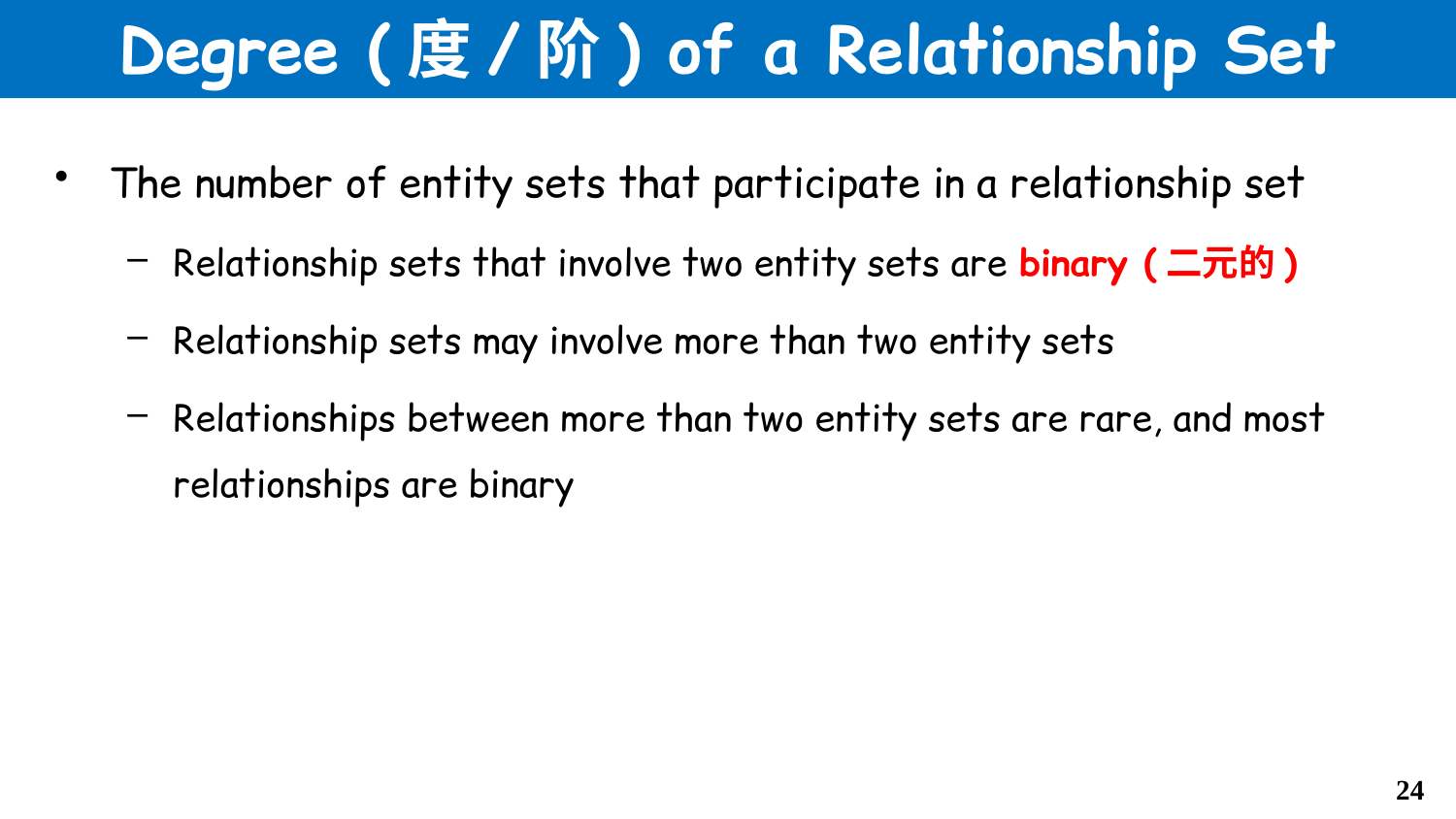

# Degree (度/阶) of a Relationship Set
The number of entity sets that participate in a relationship set
Relationship sets that involve two entity sets are binary (二元的)
Relationship sets may involve more than two entity sets
Relationships between more than two entity sets are rare, and most relationships are binary